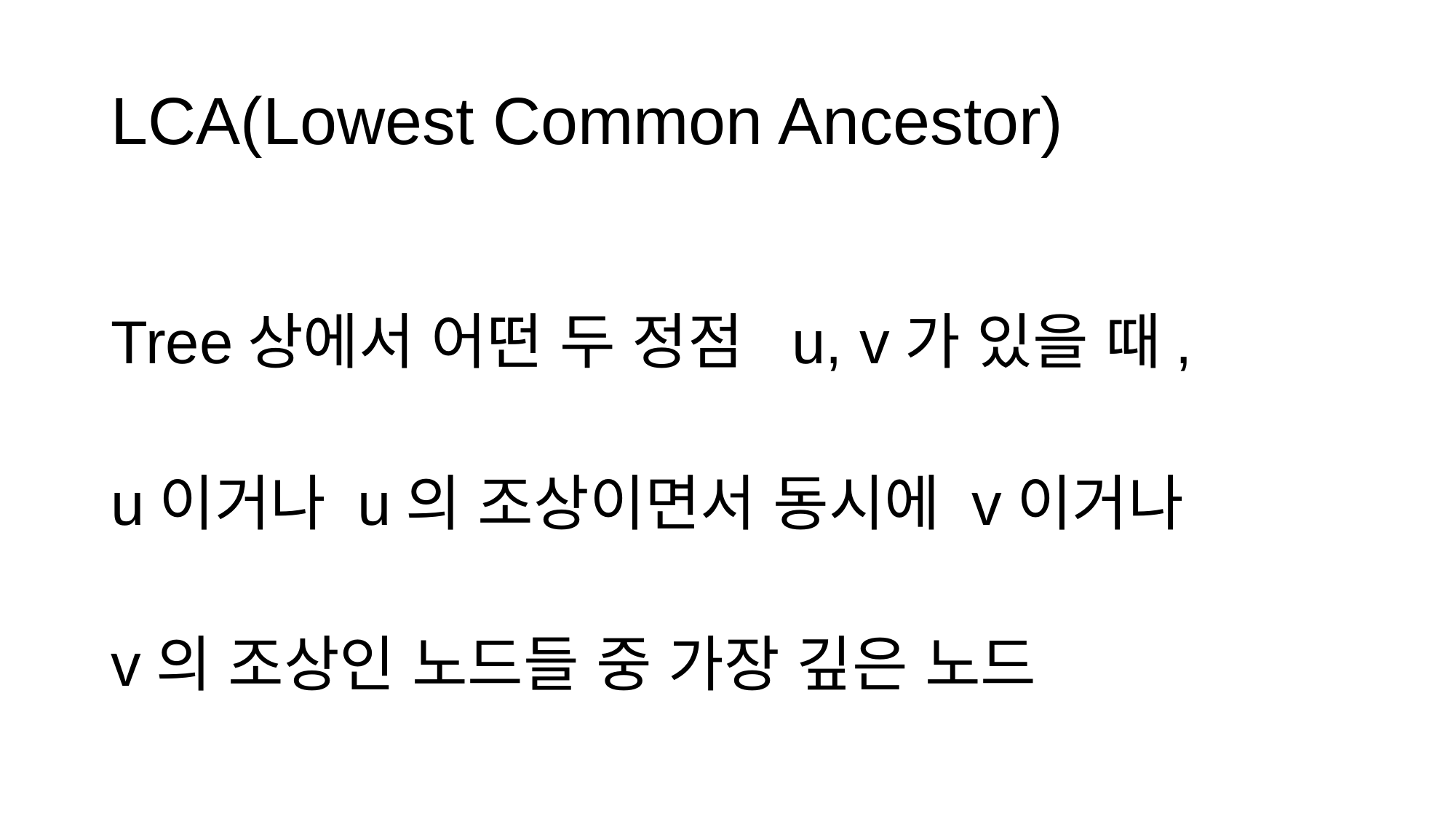

# LCA(Lowest Common Ancestor)

Tree상에서 어떤 두 정점  u, v가 있을 때,

u이거나 u의 조상이면서 동시에 v이거나

v의 조상인 노드들 중 가장 깊은 노드